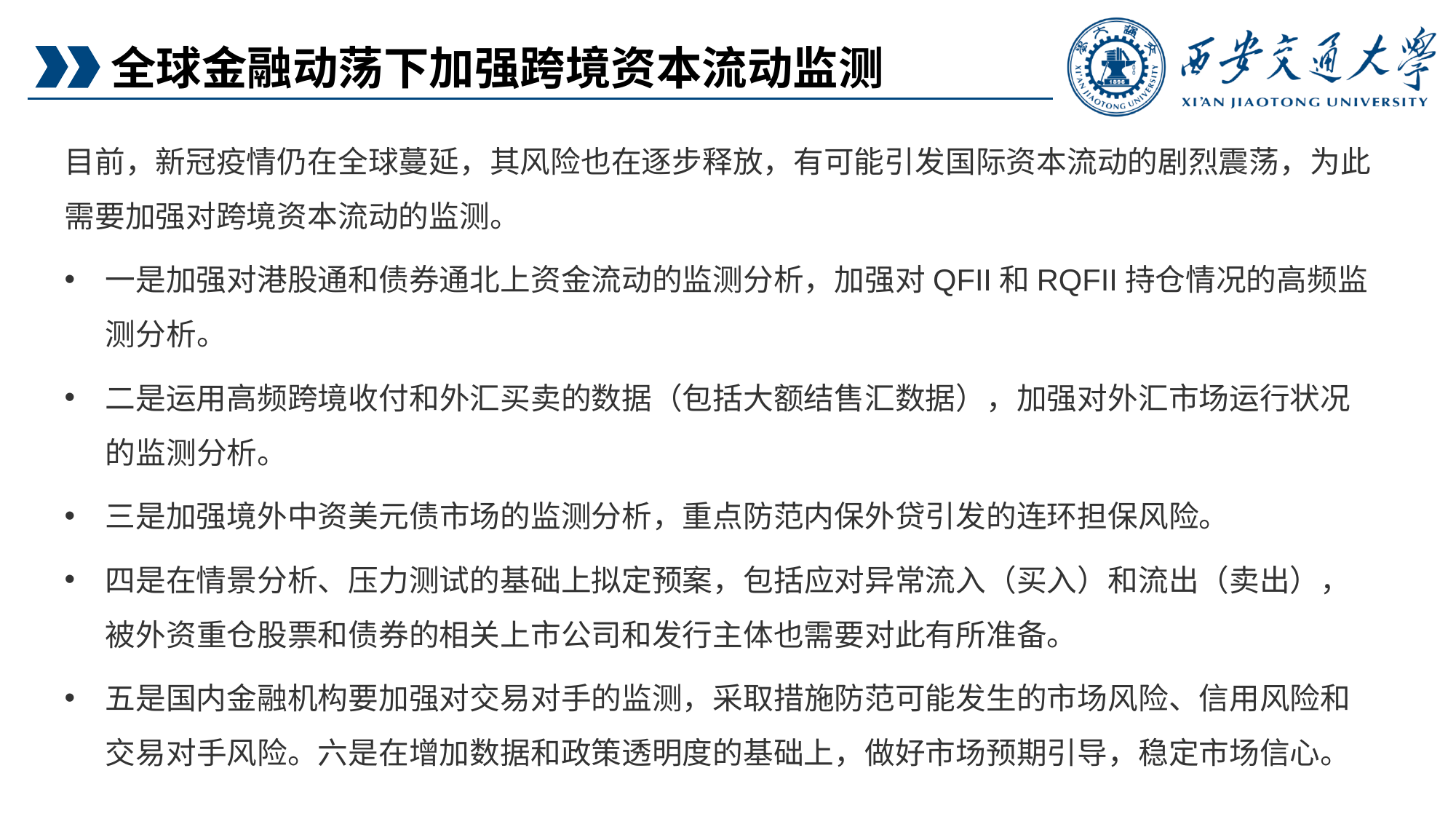

全球金融动荡下加强跨境资本流动监测

目前，新冠疫情仍在全球蔓延，其风险也在逐步释放，有可能引发国际资本流动的剧烈震荡，为此需要加强对跨境资本流动的监测。
一是加强对港股通和债券通北上资金流动的监测分析，加强对QFII和RQFII持仓情况的高频监测分析。
二是运用高频跨境收付和外汇买卖的数据（包括大额结售汇数据），加强对外汇市场运行状况的监测分析。
三是加强境外中资美元债市场的监测分析，重点防范内保外贷引发的连环担保风险。
四是在情景分析、压力测试的基础上拟定预案，包括应对异常流入（买入）和流出（卖出），被外资重仓股票和债券的相关上市公司和发行主体也需要对此有所准备。
五是国内金融机构要加强对交易对手的监测，采取措施防范可能发生的市场风险、信用风险和交易对手风险。六是在增加数据和政策透明度的基础上，做好市场预期引导，稳定市场信心。